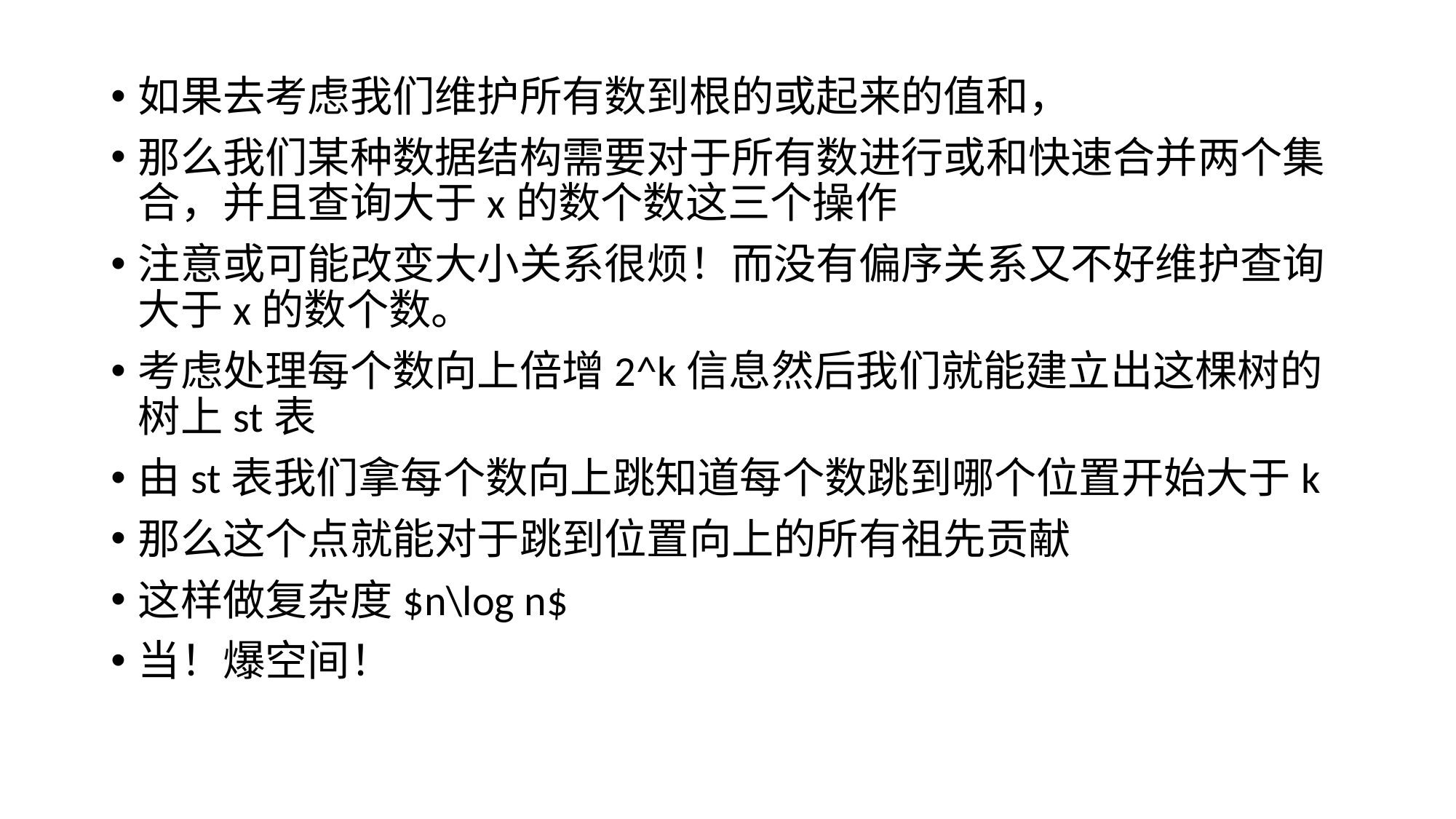

如果去考虑我们维护所有数到根的或起来的值和，
那么我们某种数据结构需要对于所有数进行或和快速合并两个集合，并且查询大于x的数个数这三个操作
注意或可能改变大小关系很烦！而没有偏序关系又不好维护查询大于x的数个数。
考虑处理每个数向上倍增2^k信息然后我们就能建立出这棵树的树上st表
由st表我们拿每个数向上跳知道每个数跳到哪个位置开始大于k
那么这个点就能对于跳到位置向上的所有祖先贡献
这样做复杂度$n\log n$
当！爆空间！